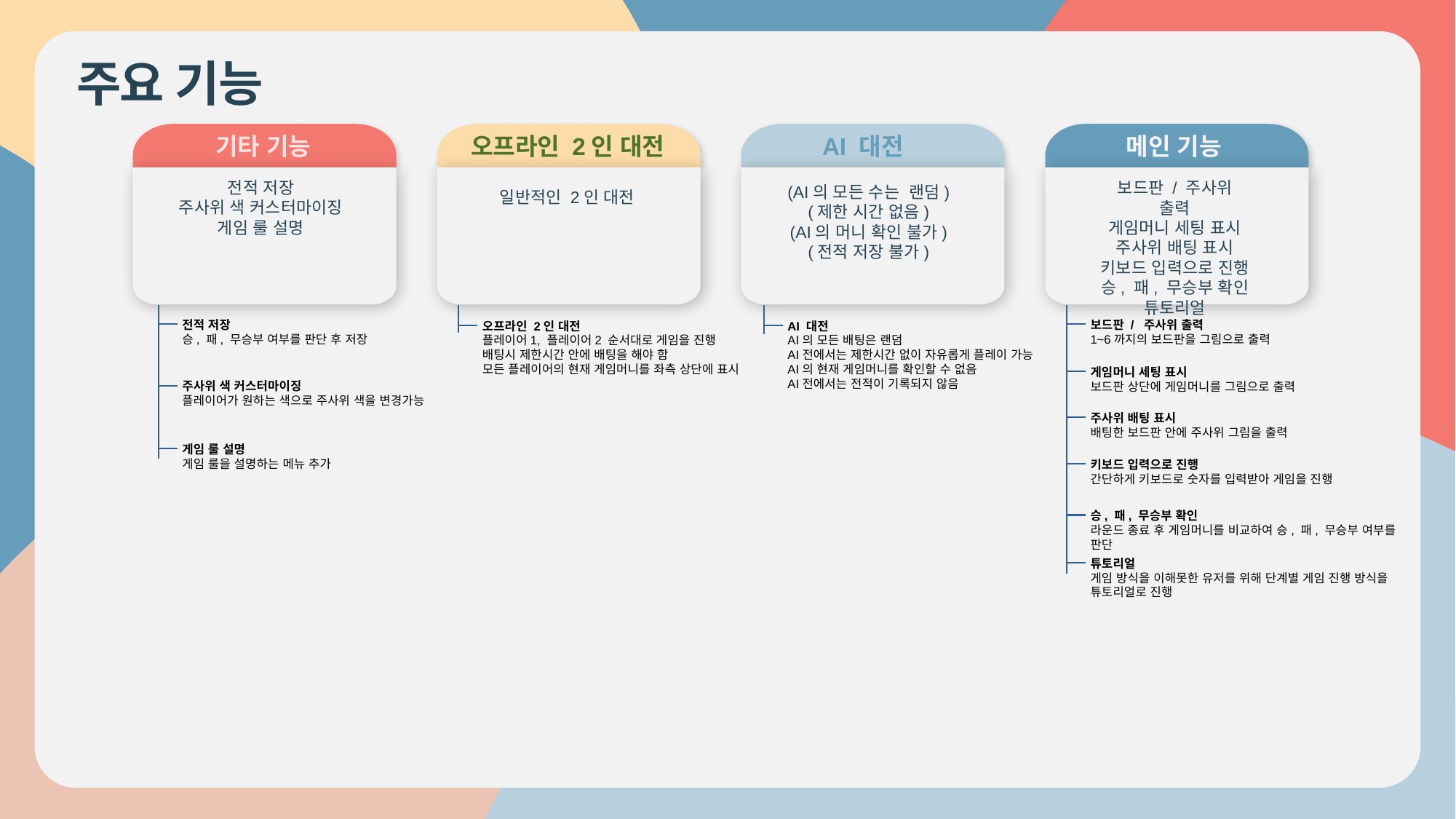

주요 기능

기타 기능
오프라인 2인 대전
AI 대전
메인 기능

보드판 / 주사위 출력
게임머니 세팅 표시
주사위 배팅 표시
키보드 입력으로 진행
승, 패, 무승부 확인
튜토리얼
전적 저장
주사위 색 커스터마이징
게임 룰 설명

(AI의 모든 수는  랜덤)
(제한 시간 없음)
(AI의 머니 확인 불가)
(전적 저장 불가)
일반적인 2인 대전
전적 저장
승, 패, 무승부 여부를 판단 후 저장

보드판 /  주사위 출력
1~6까지의 보드판을 그림으로 출력
오프라인 2인 대전
플레이어1, 플레이어2 순서대로 게임을 진행
배팅시 제한시간 안에 배팅을 해야 함
모든 플레이어의 현재 게임머니를 좌측 상단에 표시

AI 대전
AI의 모든 배팅은 랜덤
AI전에서는 제한시간 없이 자유롭게 플레이 가능
AI의 현재 게임머니를 확인할 수 없음
AI전에서는 전적이 기록되지 않음
게임머니 세팅 표시
보드판 상단에 게임머니를 그림으로 출력
주사위 색 커스터마이징
플레이어가 원하는 색으로 주사위 색을 변경가능

AUGUST
주사위 배팅 표시
배팅한 보드판 안에 주사위 그림을 출력
게임 룰 설명
게임 룰을 설명하는 메뉴 추가

키보드 입력으로 진행
간단하게 키보드로 숫자를 입력받아 게임을 진행
승, 패, 무승부 확인
라운드 종료 후 게임머니를 비교하여 승, 패, 무승부 여부를 판단
튜토리얼
게임 방식을 이해못한 유저를 위해 단계별 게임 진행 방식을
튜토리얼로 진행